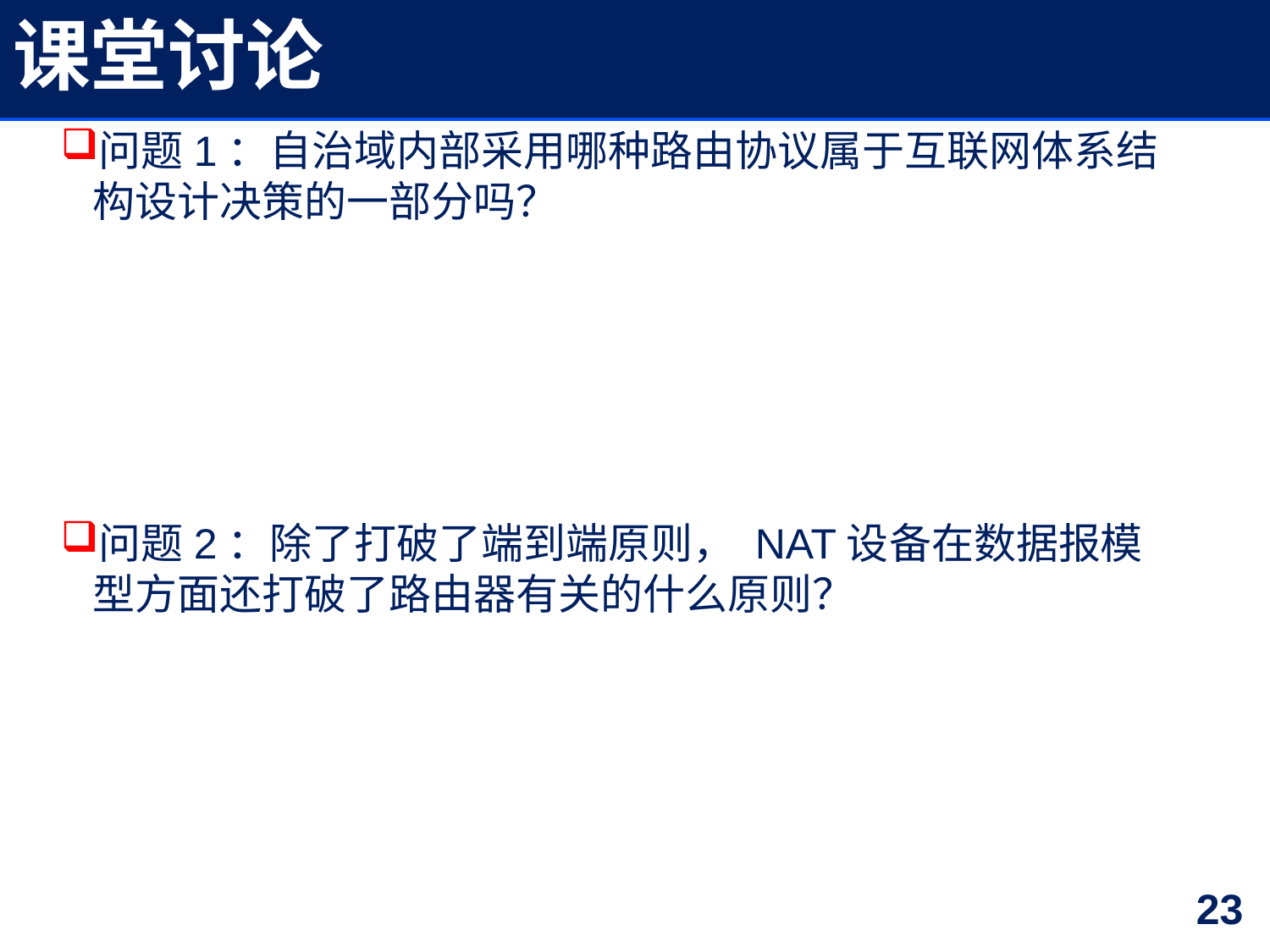

# 课堂讨论
问题1：自治域内部采用哪种路由协议属于互联网体系结构设计决策的一部分吗？

问题2：除了打破了端到端原则， NAT设备在数据报模型方面还打破了路由器有关的什么原则？

23